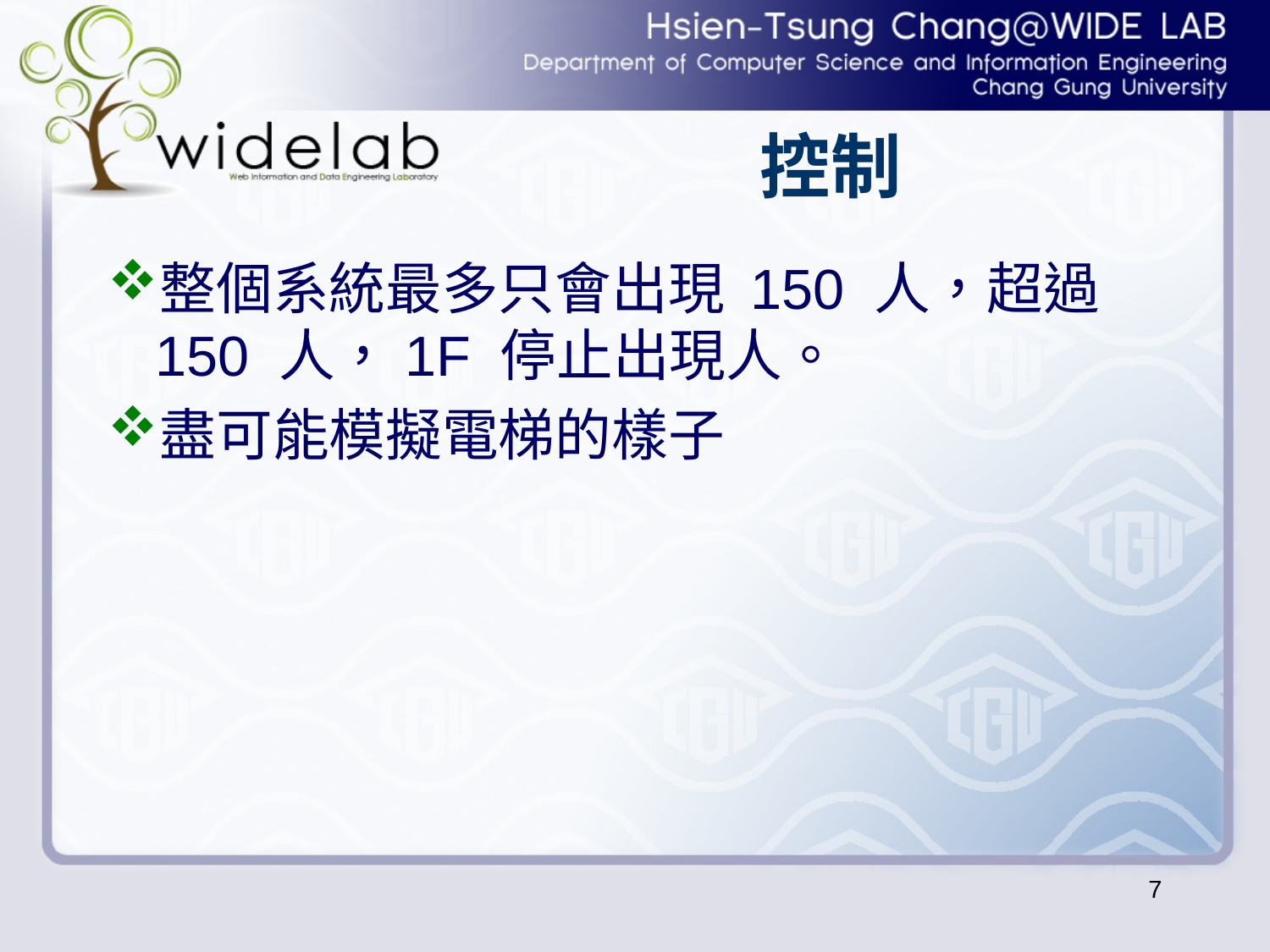

# 控制
整個系統最多只會出現 150 人，超過 150 人，1F 停止出現人。
盡可能模擬電梯的樣子
7